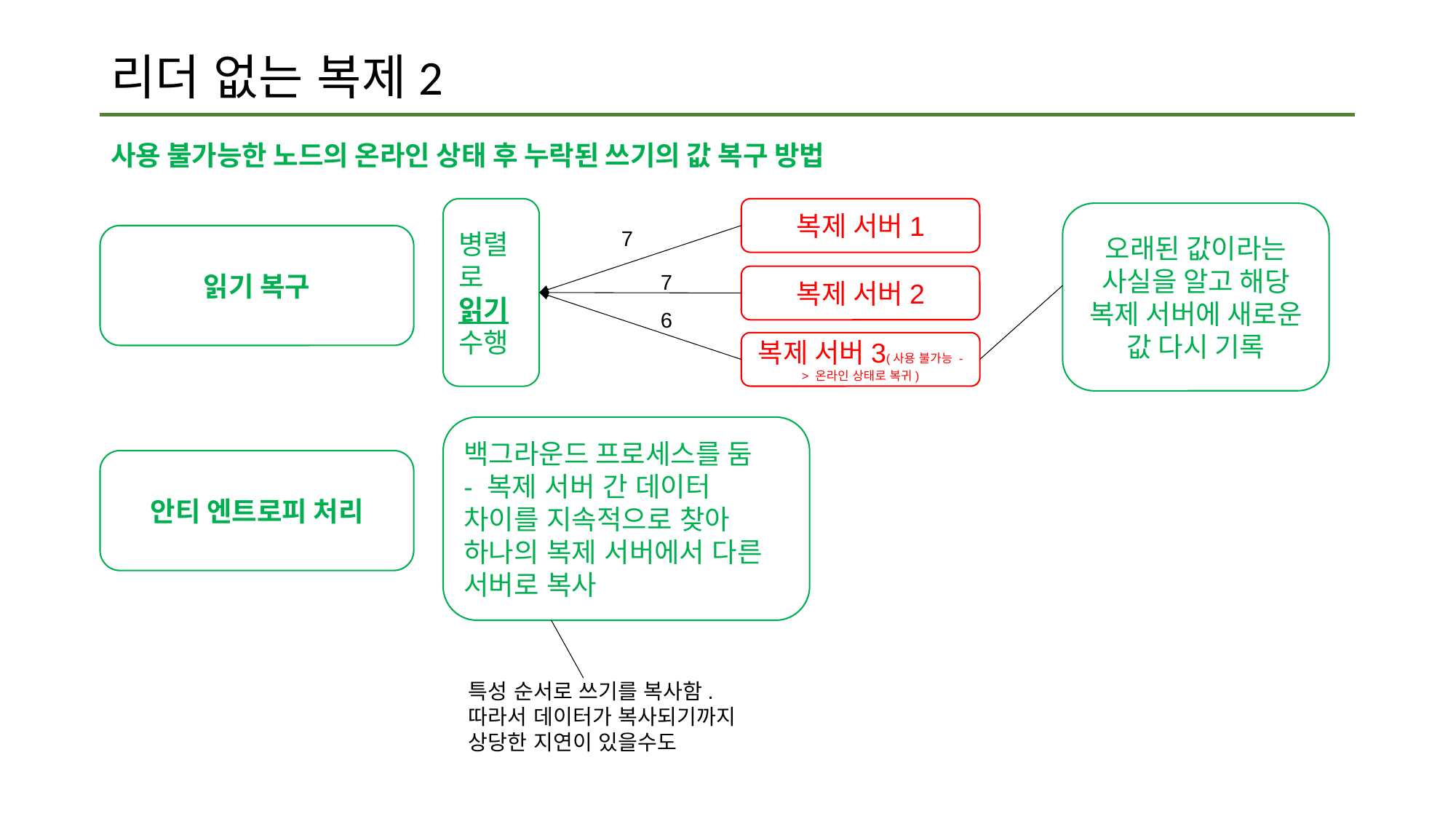

# 리더 없는 복제2
사용 불가능한 노드의 온라인 상태 후 누락된 쓰기의 값 복구 방법
병렬로
읽기 수행
복제 서버1
오래된 값이라는 사실을 알고 해당 복제 서버에 새로운 값 다시 기록
7
읽기 복구
복제 서버2
7
6
복제 서버3(사용 불가능 -> 온라인 상태로 복귀)
백그라운드 프로세스를 둠
- 복제 서버 간 데이터 차이를 지속적으로 찾아 하나의 복제 서버에서 다른 서버로 복사
안티 엔트로피 처리
특성 순서로 쓰기를 복사함.
따라서 데이터가 복사되기까지 상당한 지연이 있을수도